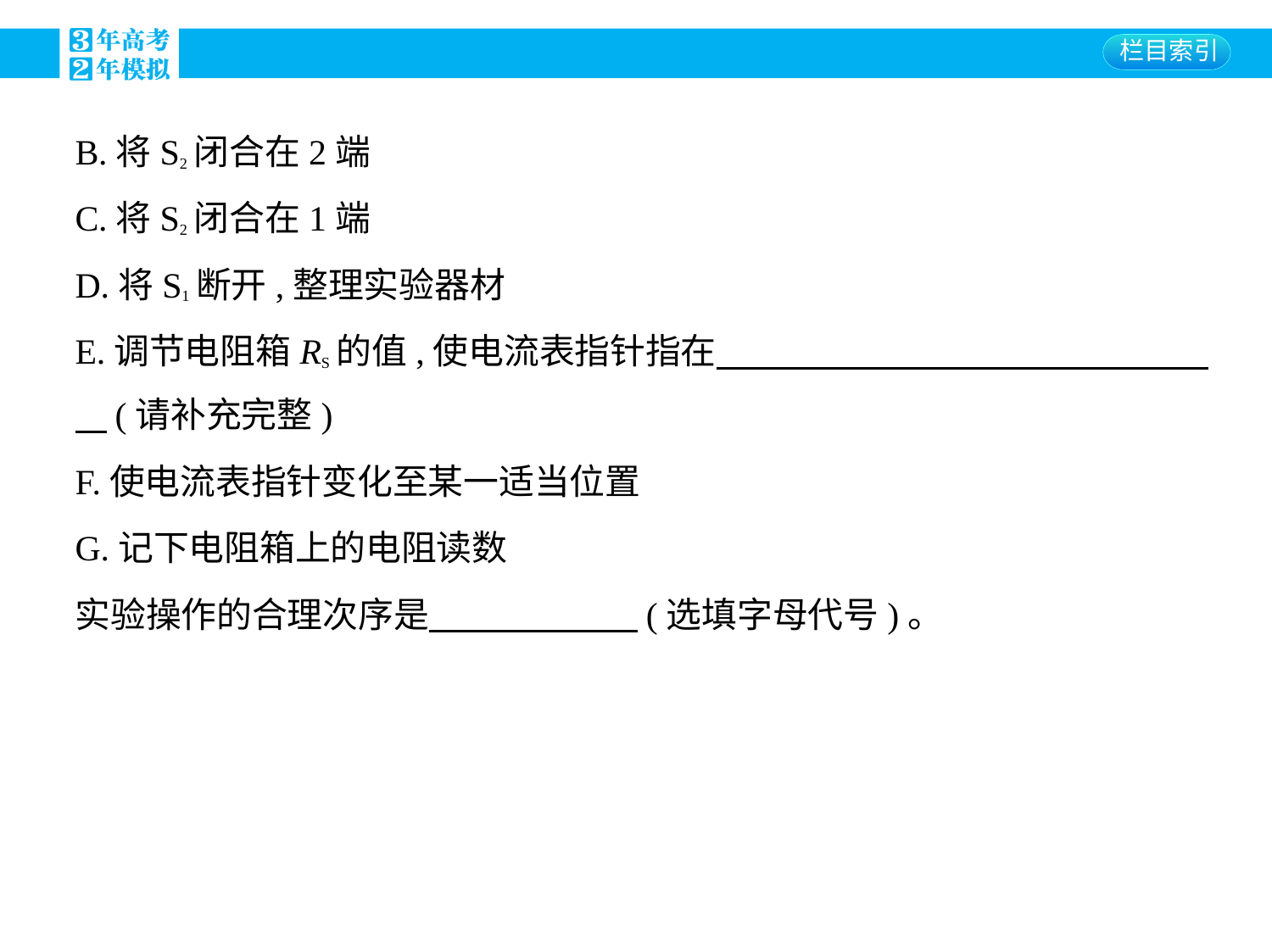

B.将S2闭合在2端
C.将S2闭合在1端
D.将S1断开,整理实验器材
E.调节电阻箱RS的值,使电流表指针指在　　　　　　　　　　　　　    
    (请补充完整)
F.使电流表指针变化至某一适当位置
G.记下电阻箱上的电阻读数
实验操作的合理次序是　　　　　    (选填字母代号)。